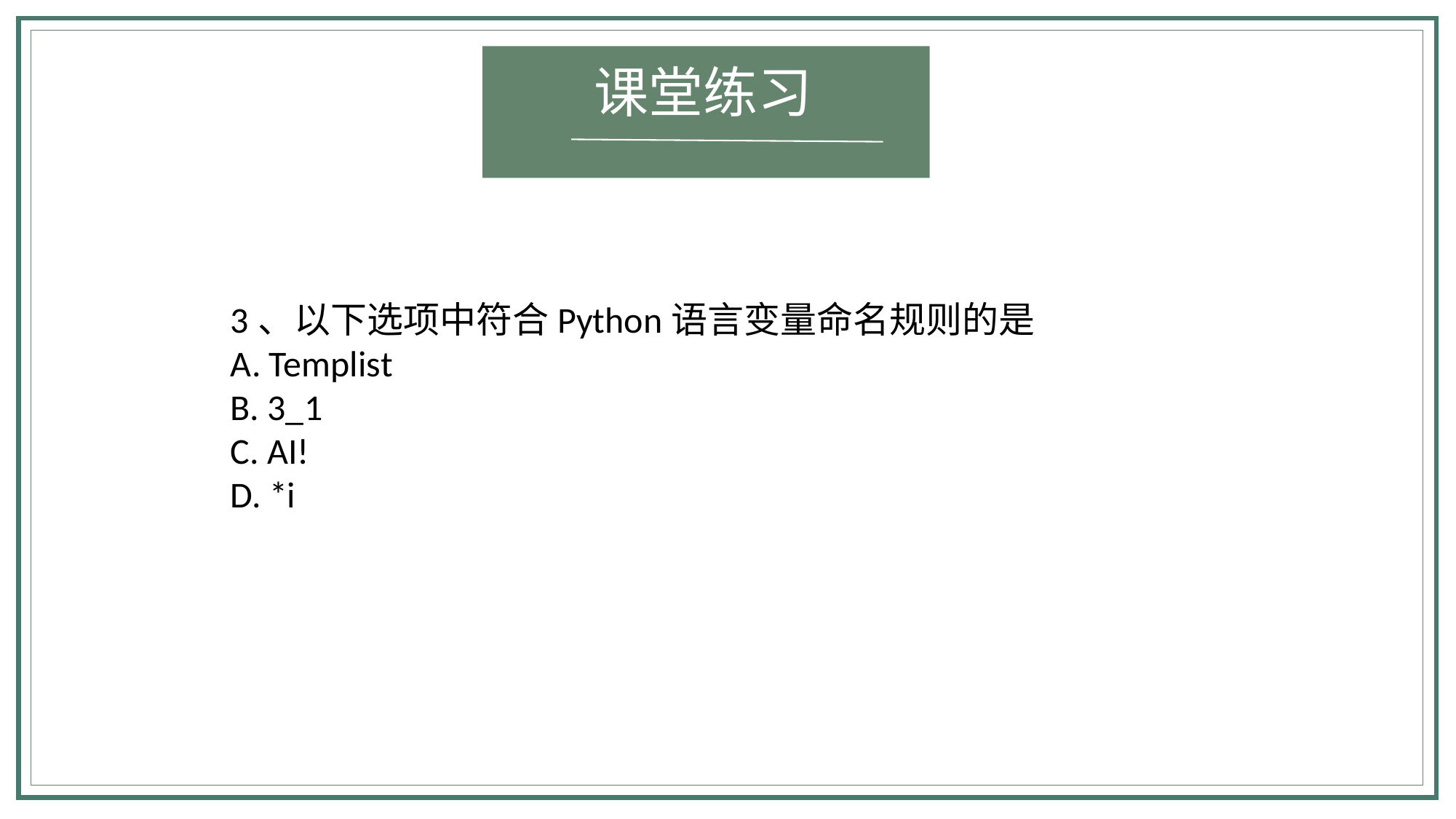

课堂练习

3、以下选项中符合Python语言变量命名规则的是‬‬‬‬‬‬‬‬‬‬‬‬‬‬‬‬‬‬‬‬‬‬‬‬‬‬‬‬‬‬‬‬‬‬‬‬‬‬‬‬‬‬‬‬‬‬‬‬‬‬‬‬‬‬‬‬‬‬‬‬‬‬‬‬‬‬‬‬‬‬‬‬‬‬‬‬‬‬‬‬‬‬‬‬‬‬‬‬‬‬‬‬‬‬‬‬‬‬‬‬‬‬‬‬‬‬‬‬‬‬‬‬‬‬‬‬‬‬‬‬‬‬‬‬‬‬‬‬‬‬‬‬‬‬‬‬‬‬‬‬‬‬‬‬
A. Templist
B. 3_1
C. AI!
D. *i